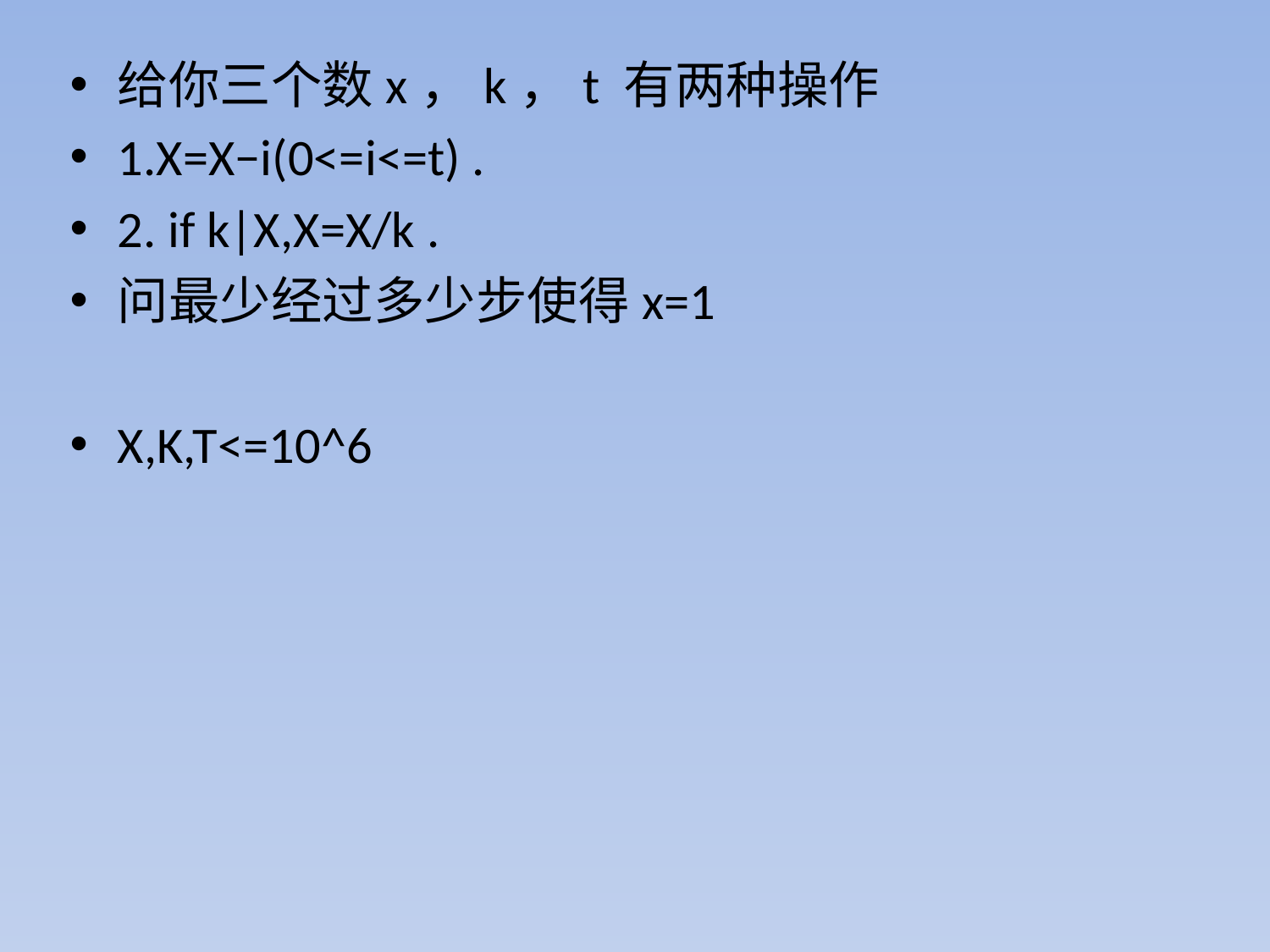

给你三个数x，k，t 有两种操作
1.X=X−i(0<=i<=t) .
2. if k|X,X=X/k .
问最少经过多少步使得x=1

X,K,T<=10^6